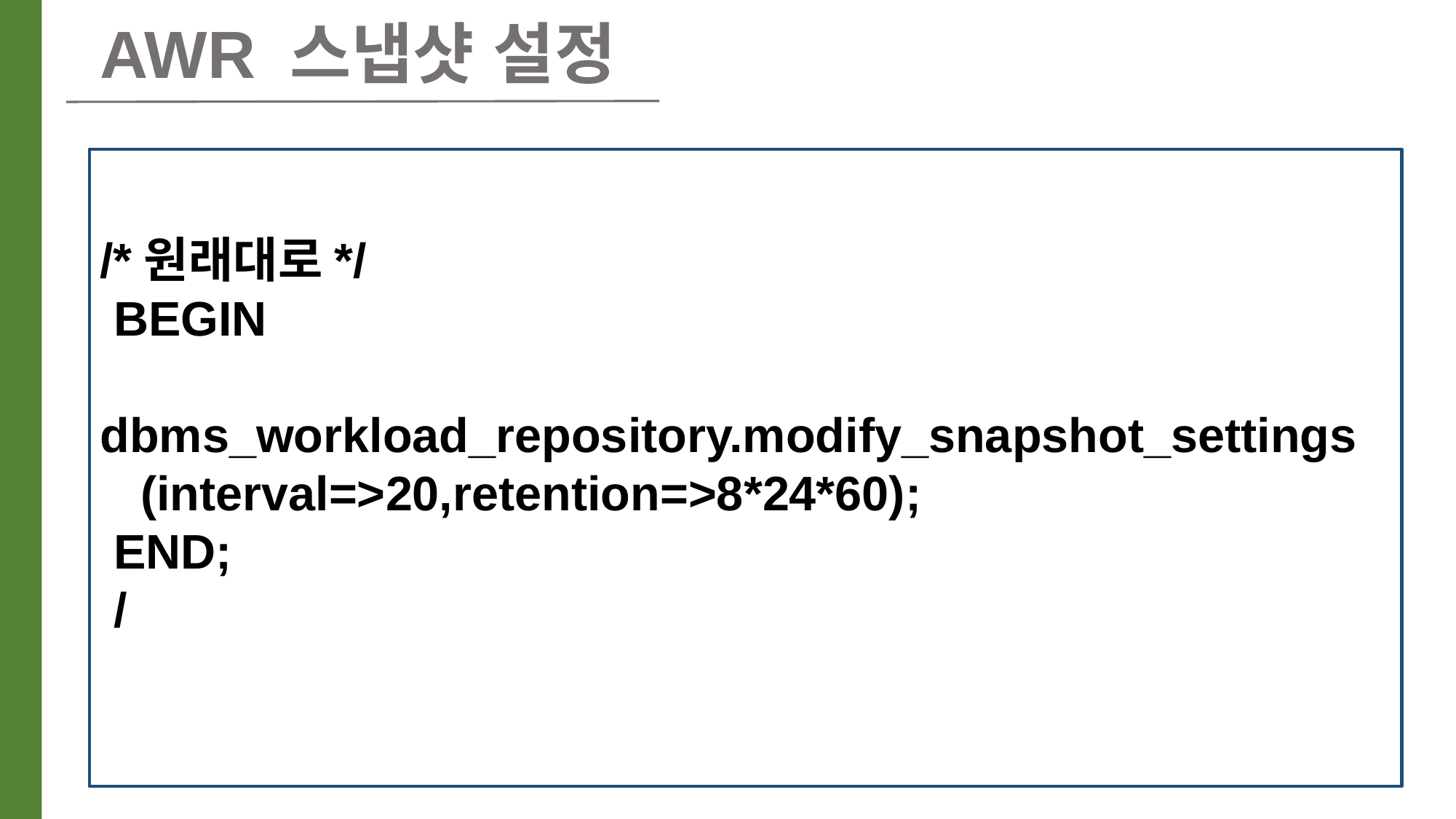

AWR 스냅샷 설정

/*원래대로*/
 BEGIN
   dbms_workload_repository.modify_snapshot_settings
   (interval=>20,retention=>8*24*60);
 END;
 /